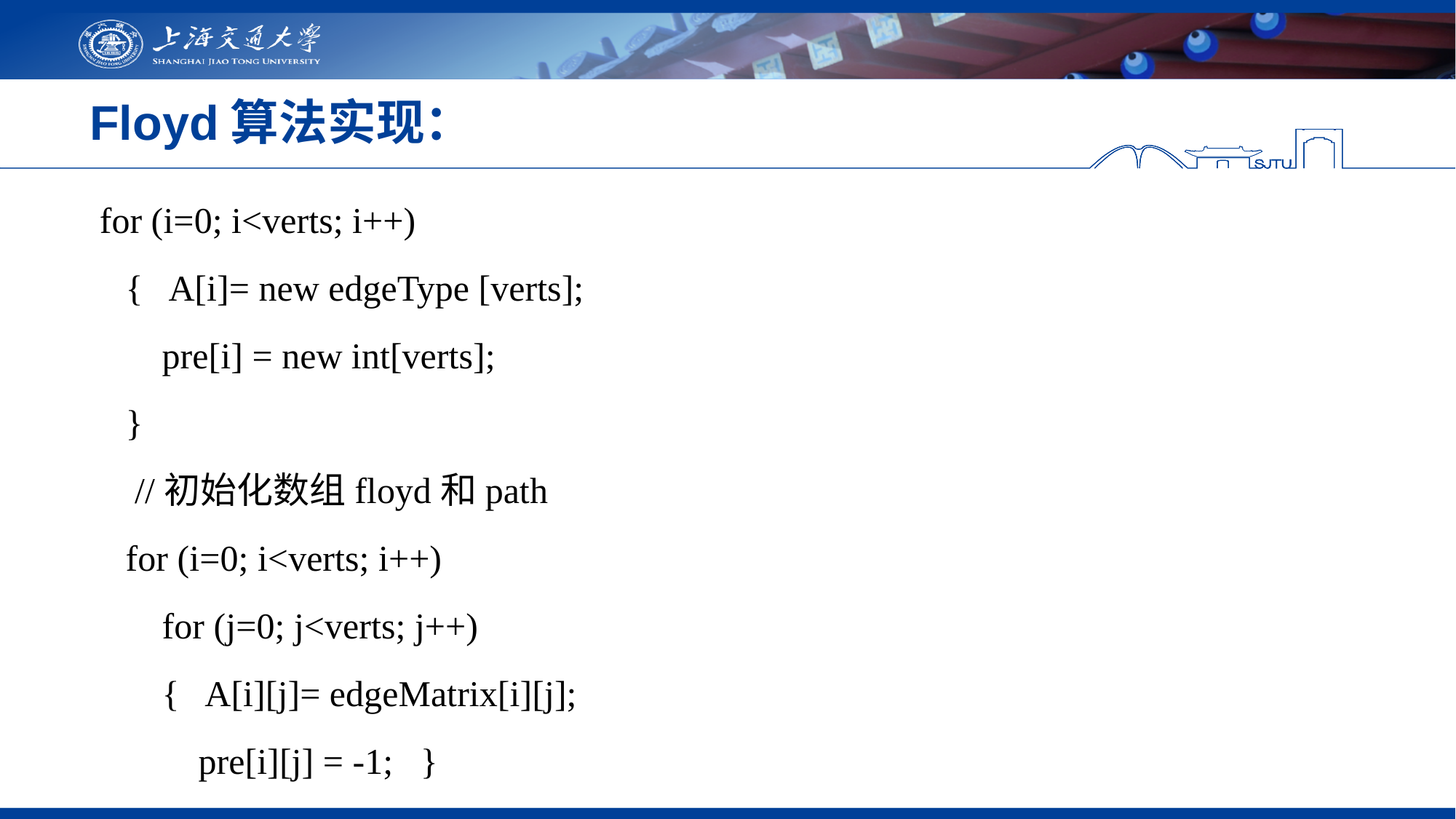

# Floyd算法实现：
 for (i=0; i<verts; i++)
    {   A[i]= new edgeType [verts];
        pre[i] = new int[verts];
    }
     //初始化数组floyd和path
    for (i=0; i<verts; i++)
        for (j=0; j<verts; j++)
        {   A[i][j]= edgeMatrix[i][j];
            pre[i][j] = -1;   }